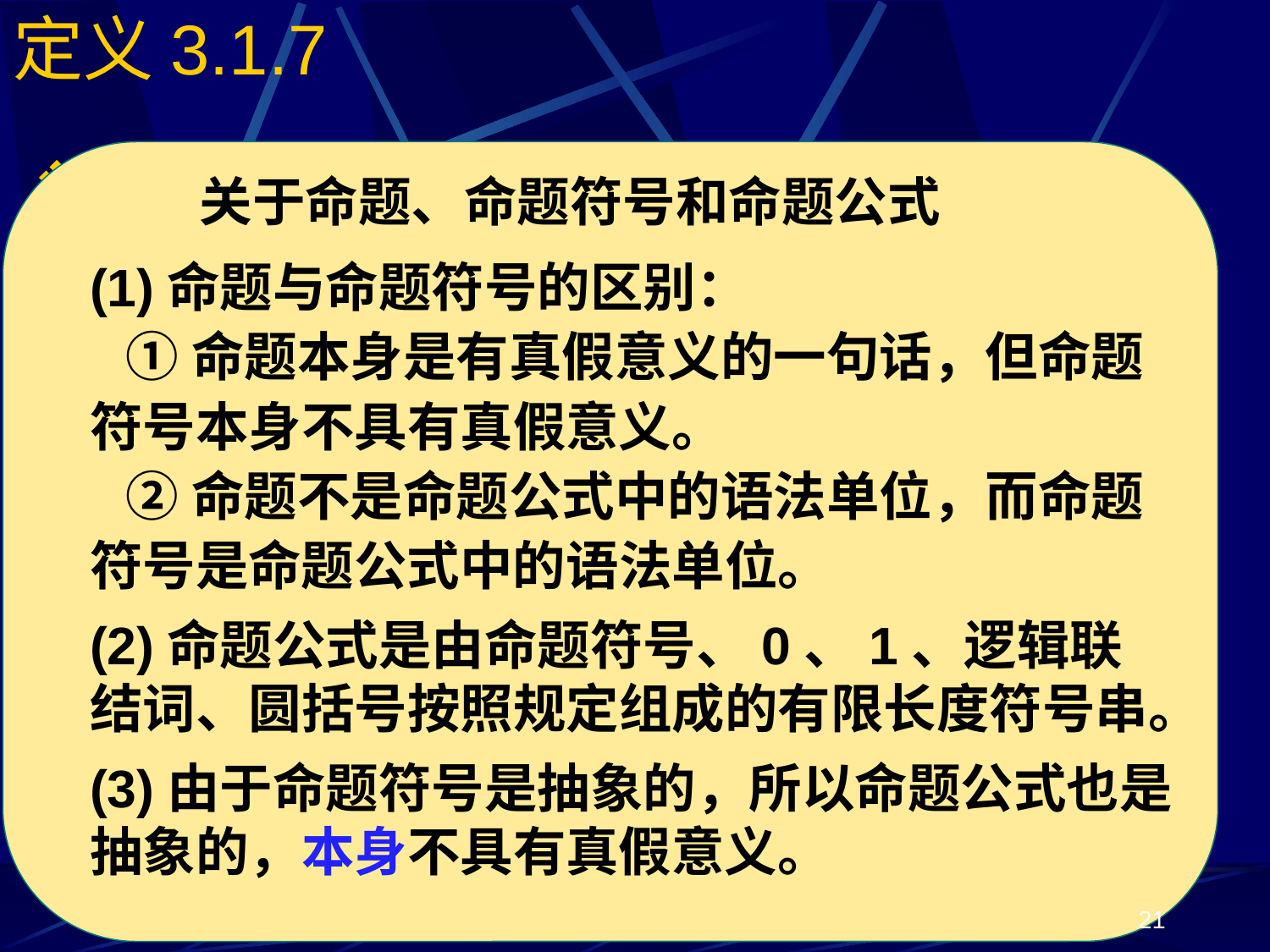

# 定义3.1.7
命题逻辑中的公式，是如下定义的一个        符号串：
	(1)	原子是公式；
	(2)	0、1是公式；
	(3)	若G，H是公式，则(¬G)，(G∨H)，	(G∧H)，(G→H)，(G↔H)是公式；
	(4)	所有公式都是有限次使用(1)，(2)，(3)
	得到的符号串。

关于命题、命题符号和命题公式
(1)命题与命题符号的区别：
   ①命题本身是有真假意义的一句话，但命题符号本身不具有真假意义。
   ②命题不是命题公式中的语法单位，而命题符号是命题公式中的语法单位。
(2)命题公式是由命题符号、0、1、逻辑联结词、圆括号按照规定组成的有限长度符号串。
(3)由于命题符号是抽象的，所以命题公式也是抽象的，本身不具有真假意义。

21